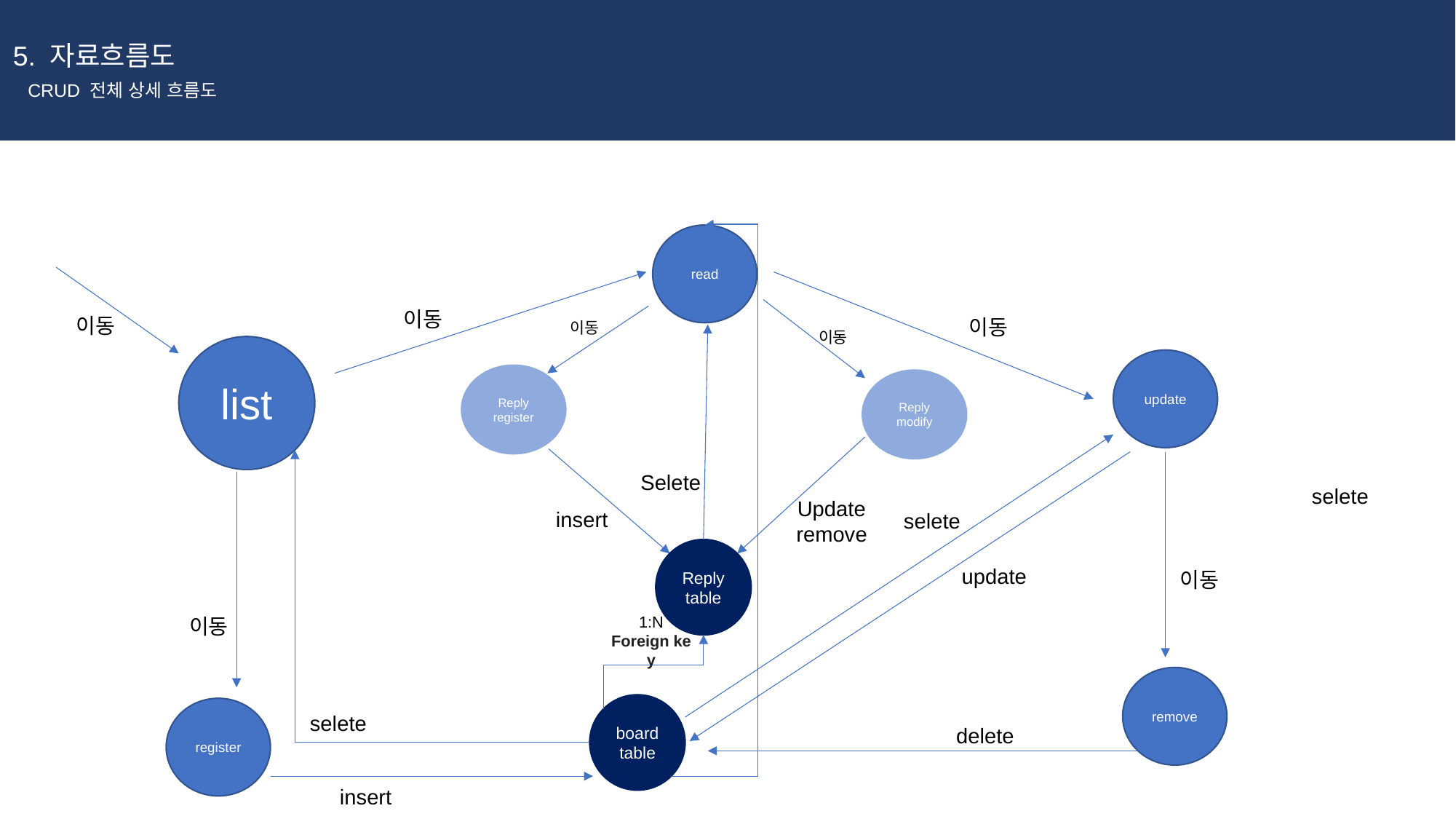

5. 자료흐름도
CRUD 전체 상세 흐름도

read
이동
이동
이동
이동
이동
list
update
Reply
register
Reply
modify
insert
selete
Update
remove
이동
이동
remove
boardtable
register
delete
insert
Reply
table
update
1:N
Foreign key
selete
Selete
selete